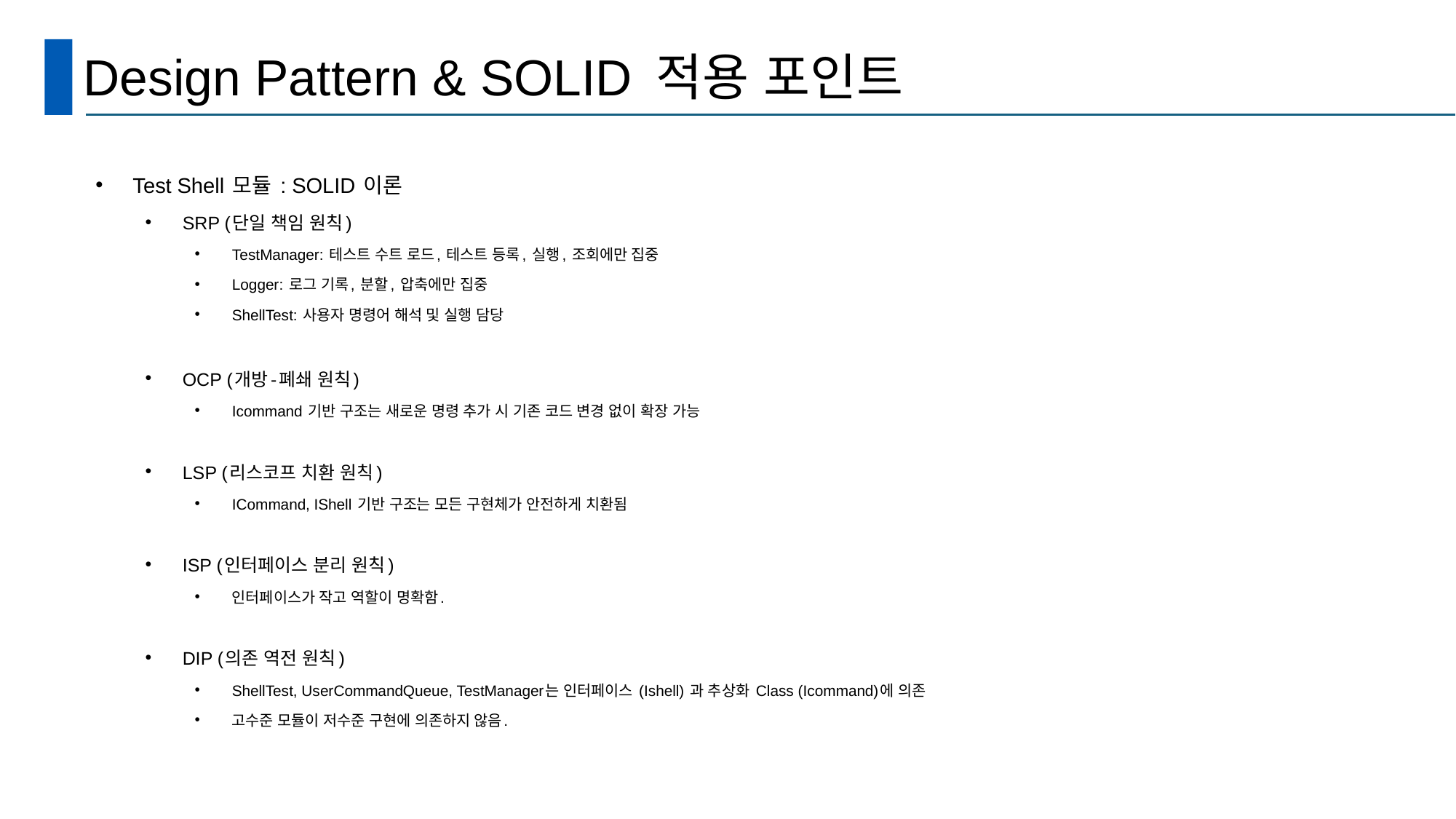

# Design Pattern & SOLID 적용 포인트
Test Shell 모듈 : SOLID 이론
SRP (단일 책임 원칙)
TestManager: 테스트 수트 로드, 테스트 등록, 실행, 조회에만 집중
Logger: 로그 기록, 분할, 압축에만 집중
ShellTest: 사용자 명령어 해석 및 실행 담당

OCP (개방-폐쇄 원칙)
Icommand 기반 구조는 새로운 명령 추가 시 기존 코드 변경 없이 확장 가능

LSP (리스코프 치환 원칙)
ICommand, IShell 기반 구조는 모든 구현체가 안전하게 치환됨

ISP (인터페이스 분리 원칙)
인터페이스가 작고 역할이 명확함.

DIP (의존 역전 원칙)
ShellTest, UserCommandQueue, TestManager는 인터페이스 (Ishell) 과 추상화 Class (Icommand)에 의존
고수준 모듈이 저수준 구현에 의존하지 않음.